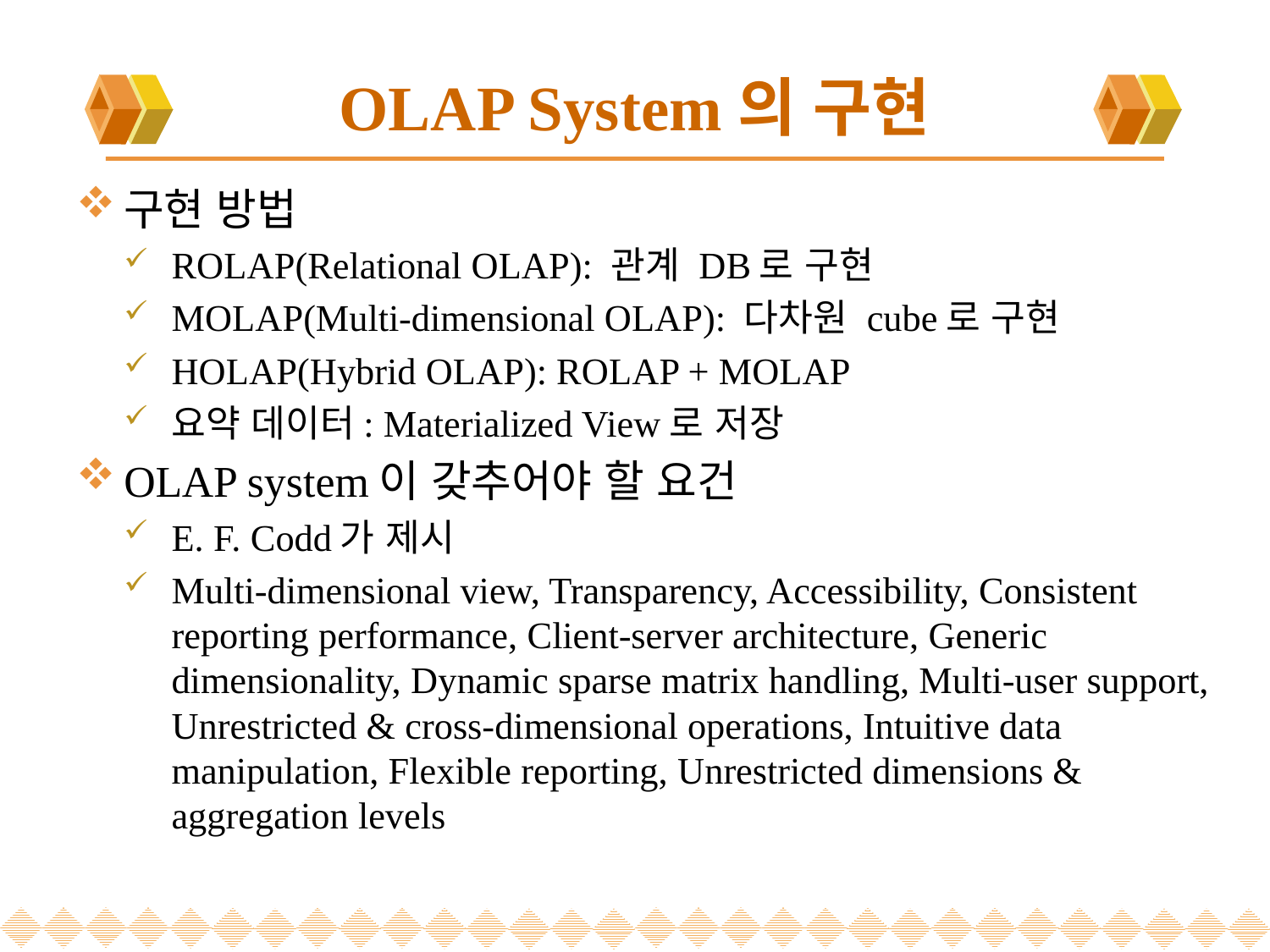

# OLAP System의 구현
구현 방법
ROLAP(Relational OLAP): 관계 DB로 구현
MOLAP(Multi-dimensional OLAP): 다차원 cube로 구현
HOLAP(Hybrid OLAP): ROLAP + MOLAP
요약 데이터: Materialized View로 저장
OLAP system이 갖추어야 할 요건
E. F. Codd가 제시
Multi-dimensional view, Transparency, Accessibility, Consistent reporting performance, Client-server architecture, Generic dimensionality, Dynamic sparse matrix handling, Multi-user support, Unrestricted & cross-dimensional operations, Intuitive data manipulation, Flexible reporting, Unrestricted dimensions & aggregation levels